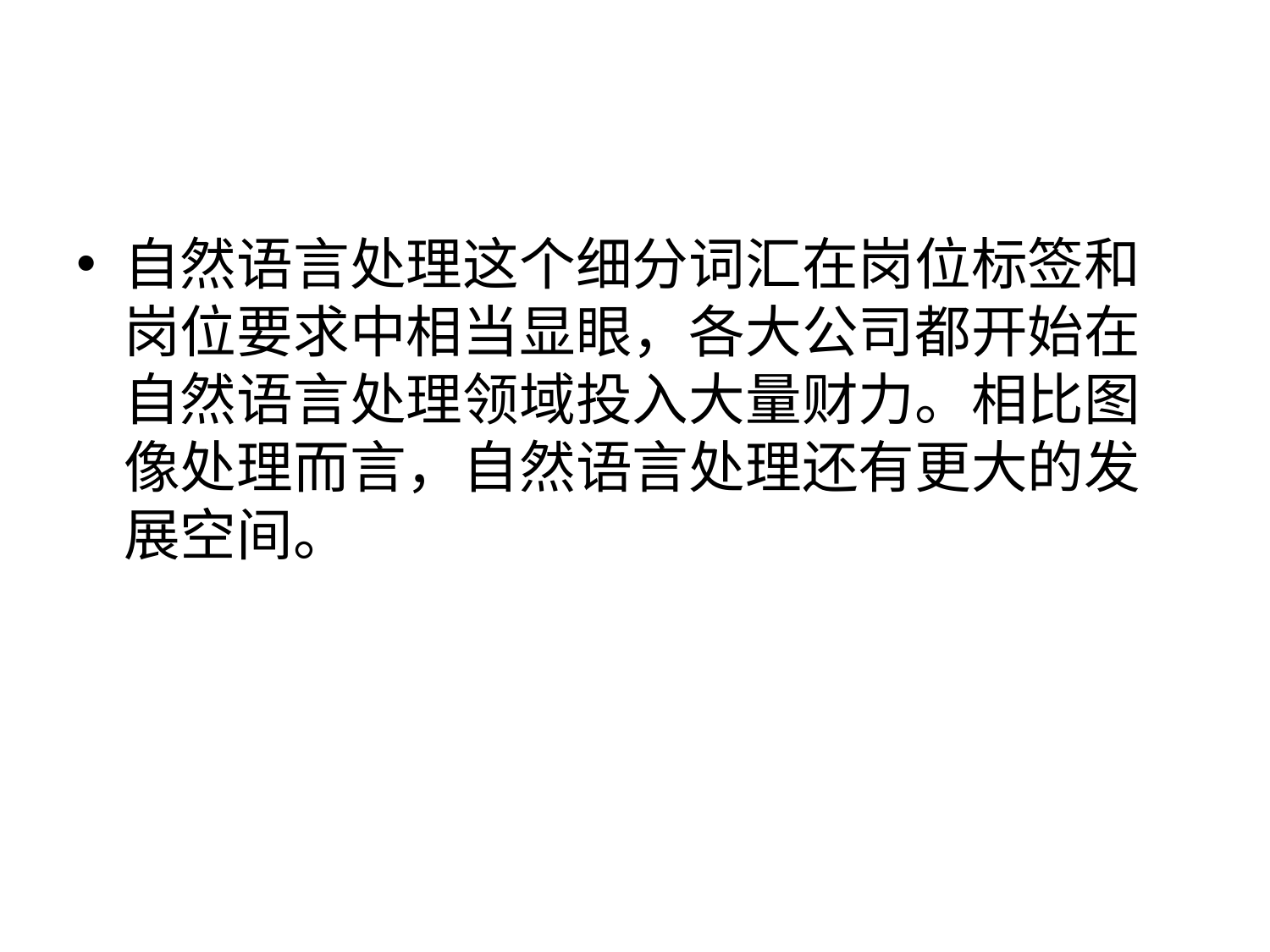

#
自然语言处理这个细分词汇在岗位标签和岗位要求中相当显眼，各大公司都开始在自然语言处理领域投入大量财力。相比图像处理而言，自然语言处理还有更大的发展空间。